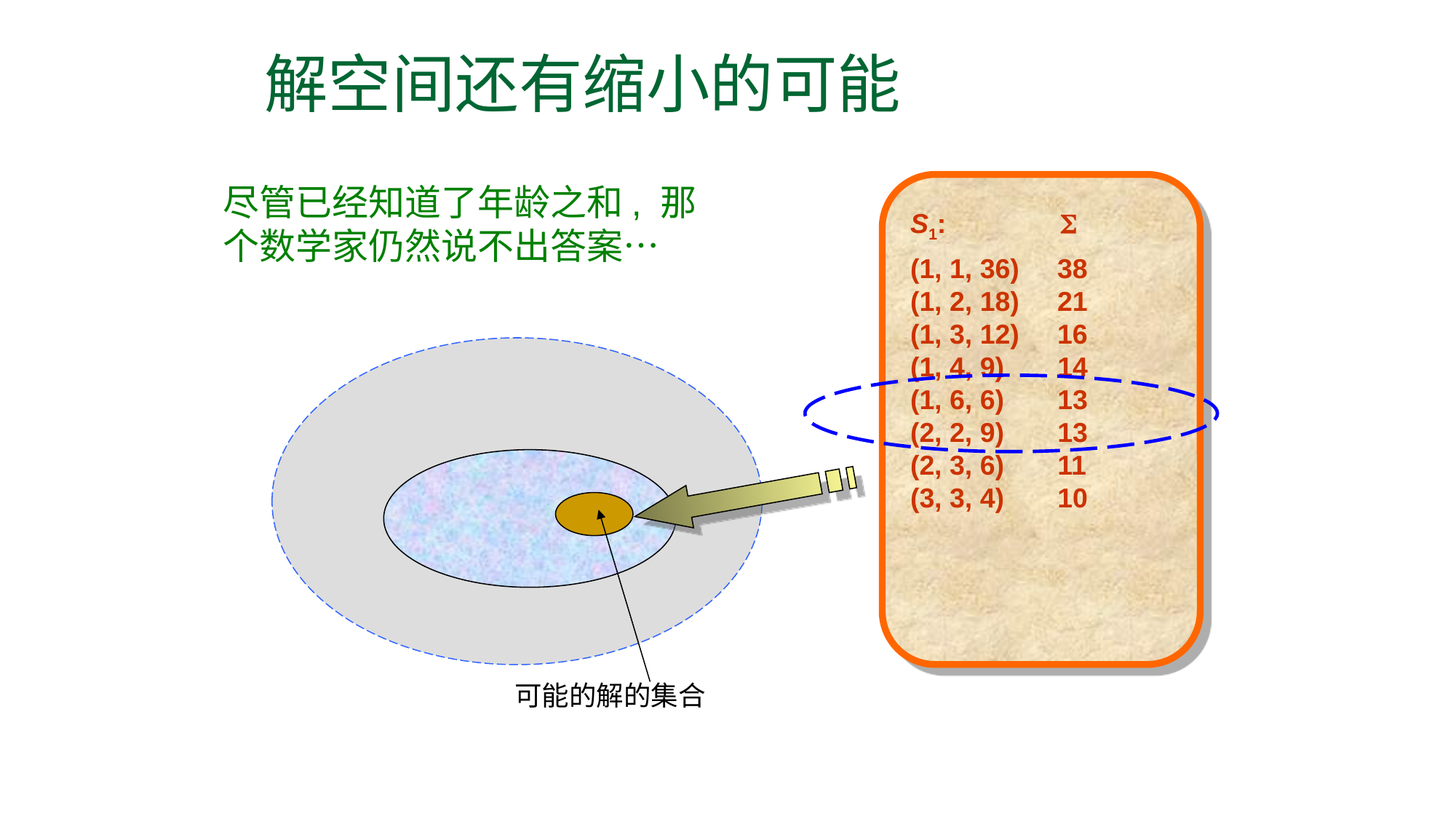

# 解空间还有缩小的可能

S1:               Σ
(1, 1, 36)     38
(1, 2, 18)     21
(1, 3, 12)     16
(1, 4, 9)       14
(1, 6, 6)       13
(2, 2, 9)       13
(2, 3, 6)       11
(3, 3, 4)       10
尽管已经知道了年龄之和, 那个数学家仍然说不出答案…

可能的解的集合